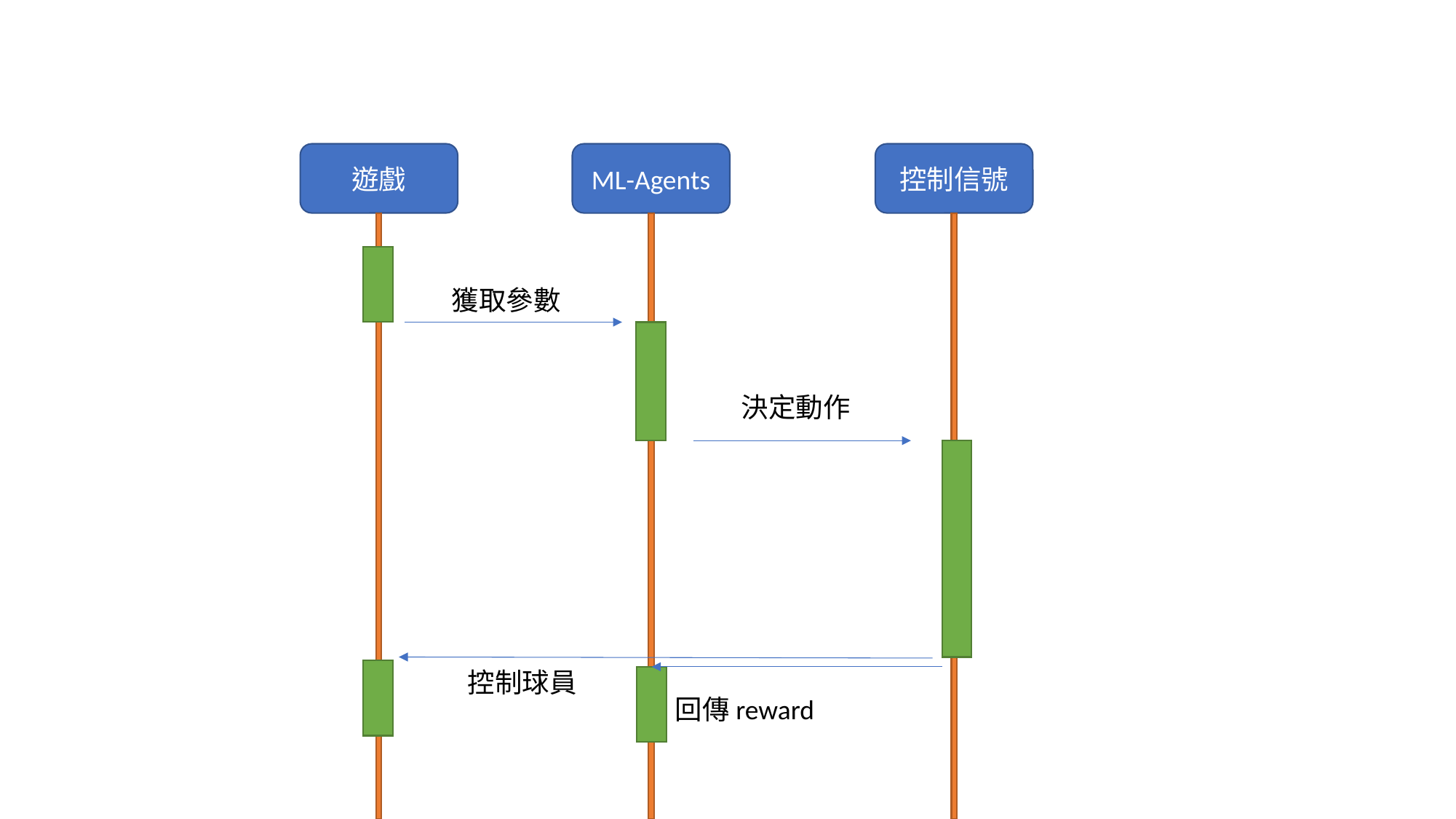

遊戲
控制信號
ML-Agents

獲取參數

決定動作

控制球員

回傳reward